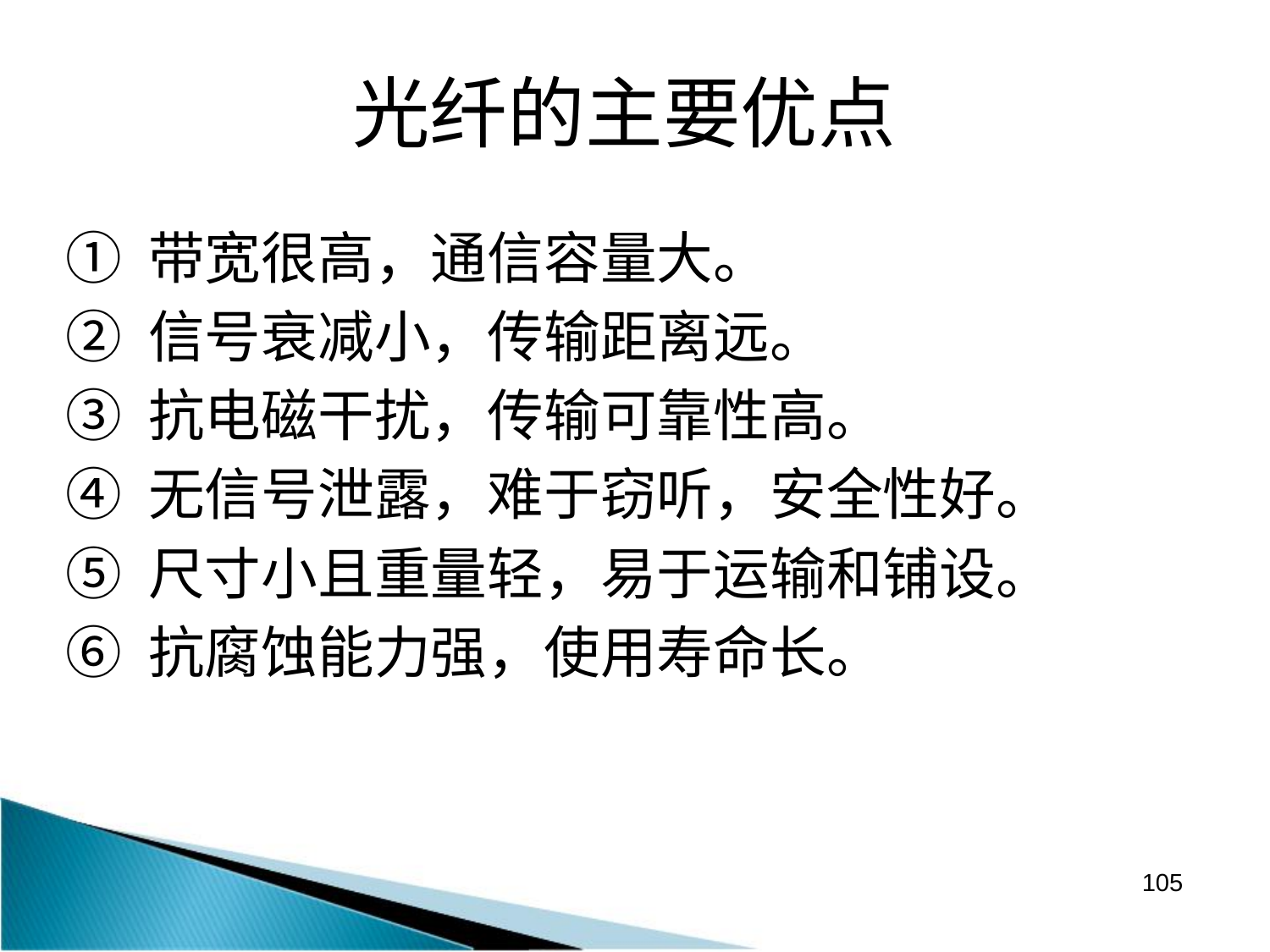

# 光纤的主要优点
① 带宽很高，通信容量大。
② 信号衰减小，传输距离远。
③ 抗电磁干扰，传输可靠性高。
④ 无信号泄露，难于窃听，安全性好。
⑤ 尺寸小且重量轻，易于运输和铺设。
⑥ 抗腐蚀能力强，使用寿命长。
105